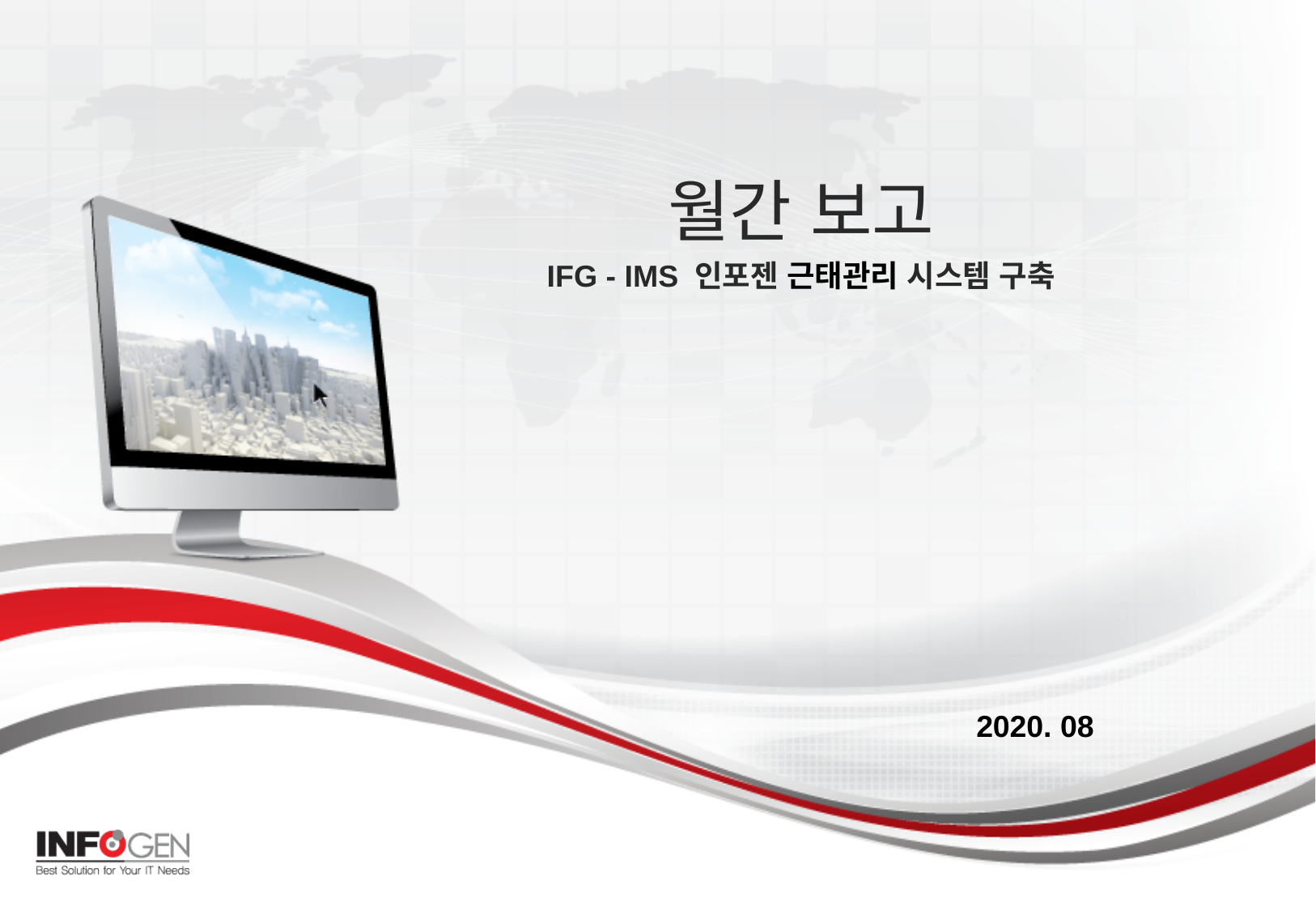

월간 보고
IFG - IMS 인포젠 근태관리 시스템 구축
2020. 08